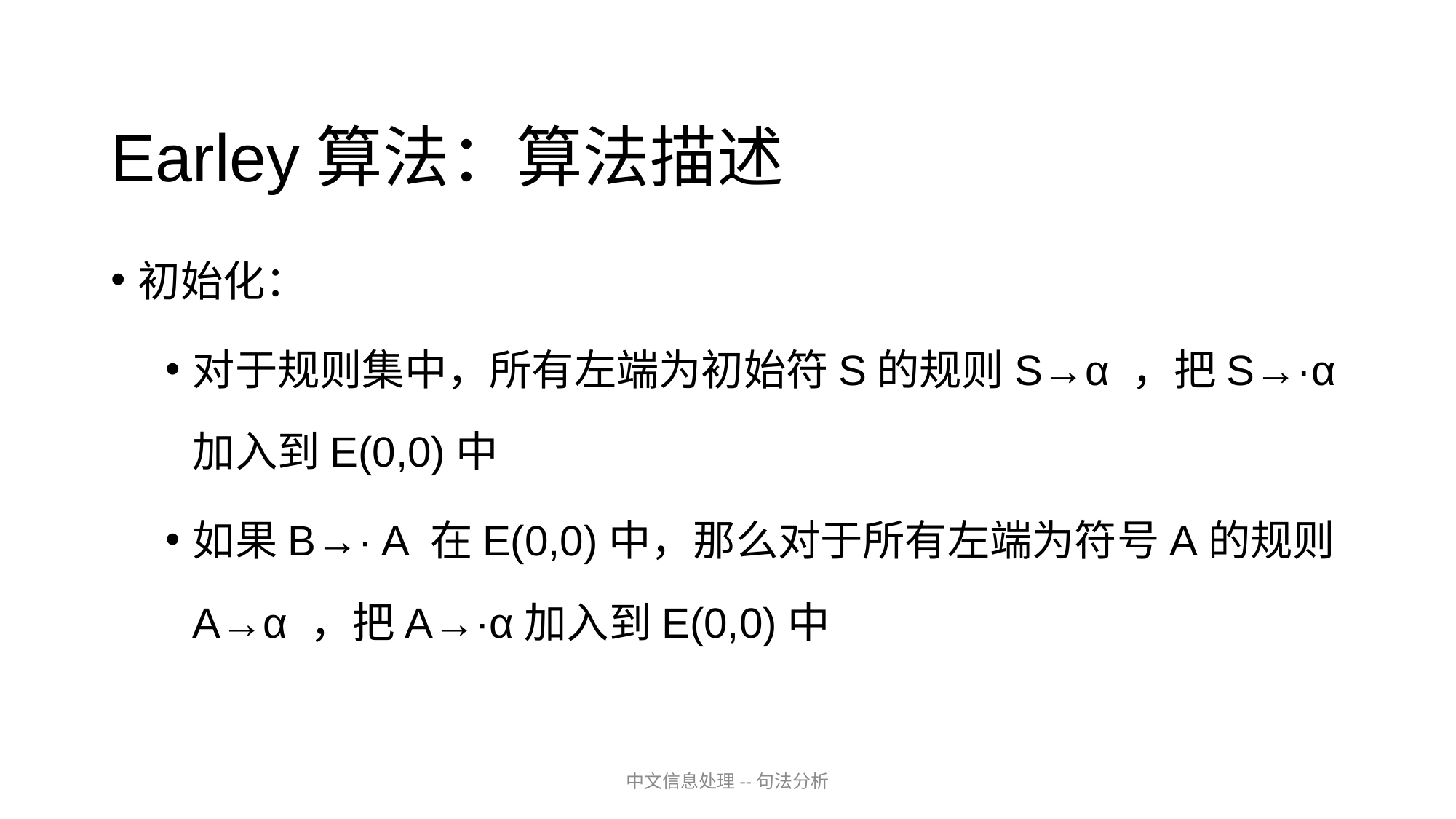

# Earley算法：算法描述
初始化：
对于规则集中，所有左端为初始符S的规则S→α ，把S→·α加入到E(0,0)中
如果B→· A 在E(0,0)中，那么对于所有左端为符号A的规则A→α ，把A→·α加入到E(0,0)中

中文信息处理--句法分析
135